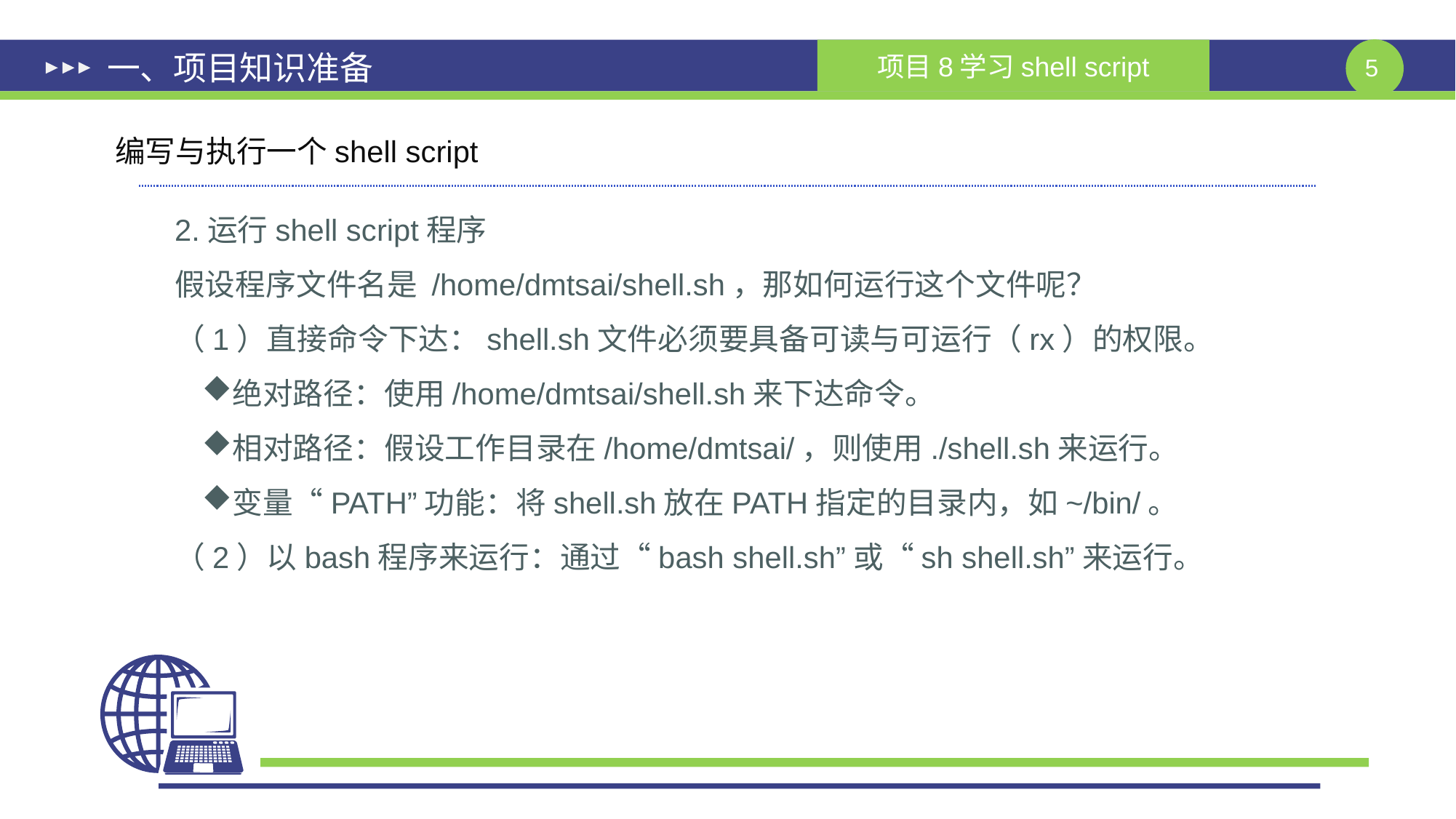

# 一、项目知识准备
编写与执行一个shell script

2.运行shell script程序
假设程序文件名是 /home/dmtsai/shell.sh，那如何运行这个文件呢？
（1）直接命令下达：shell.sh文件必须要具备可读与可运行（rx）的权限。
绝对路径：使用/home/dmtsai/shell.sh来下达命令。
相对路径：假设工作目录在/home/dmtsai/，则使用./shell.sh来运行。
变量“PATH”功能：将shell.sh放在PATH指定的目录内，如~/bin/。
（2）以bash程序来运行：通过“bash shell.sh”或“sh shell.sh”来运行。